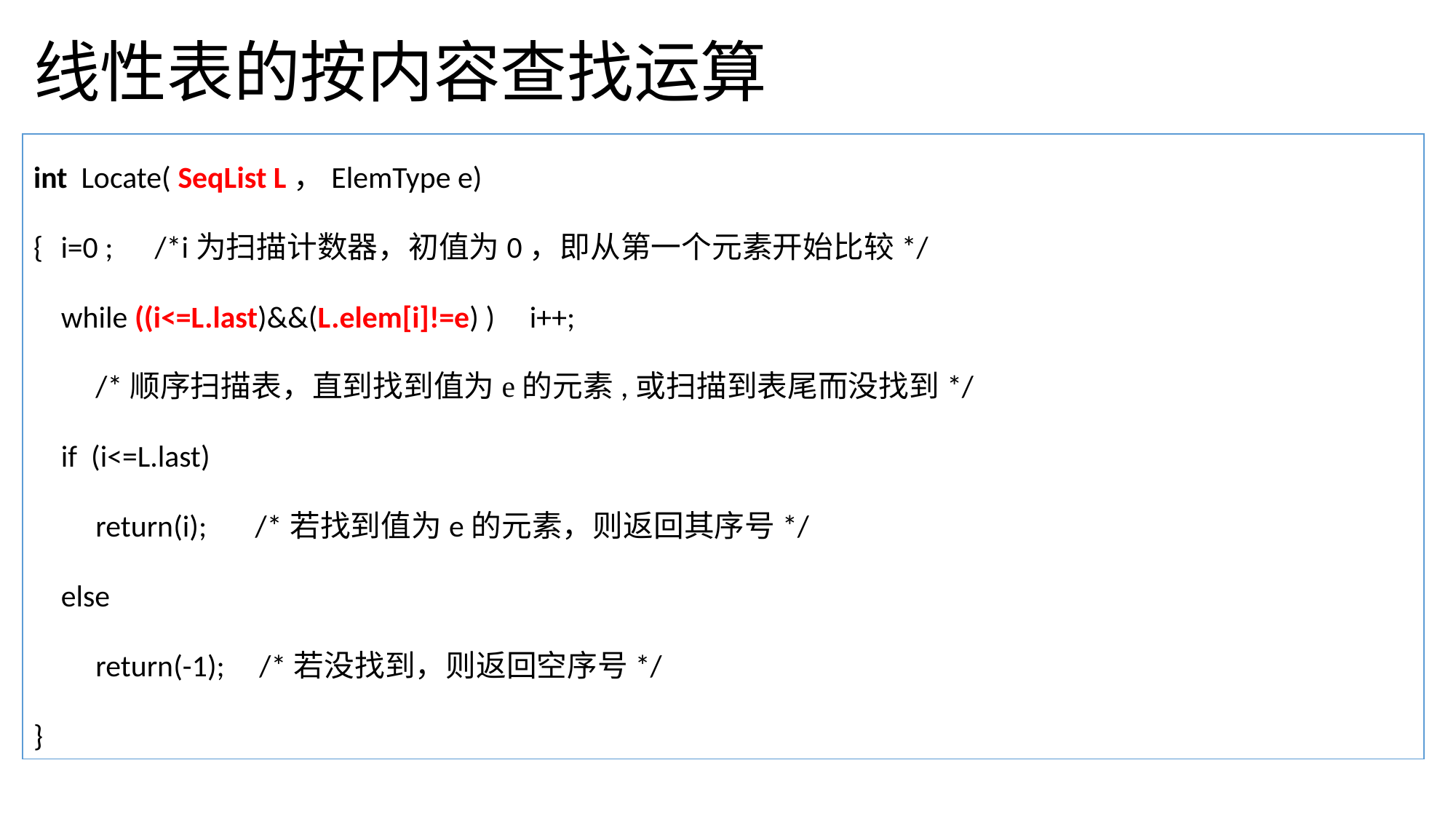

# 线性表的按内容查找运算
int  Locate( SeqList L，ElemType e)
{	i=0 ;      /*i为扫描计数器，初值为0，即从第一个元素开始比较*/
    while ((i<=L.last)&&(L.elem[i]!=e) )     i++;
         /*顺序扫描表，直到找到值为e的元素,或扫描到表尾而没找到*/
    if  (i<=L.last)
         return(i);       /*若找到值为e的元素，则返回其序号*/
    else
         return(-1);     /*若没找到，则返回空序号*/
}

12